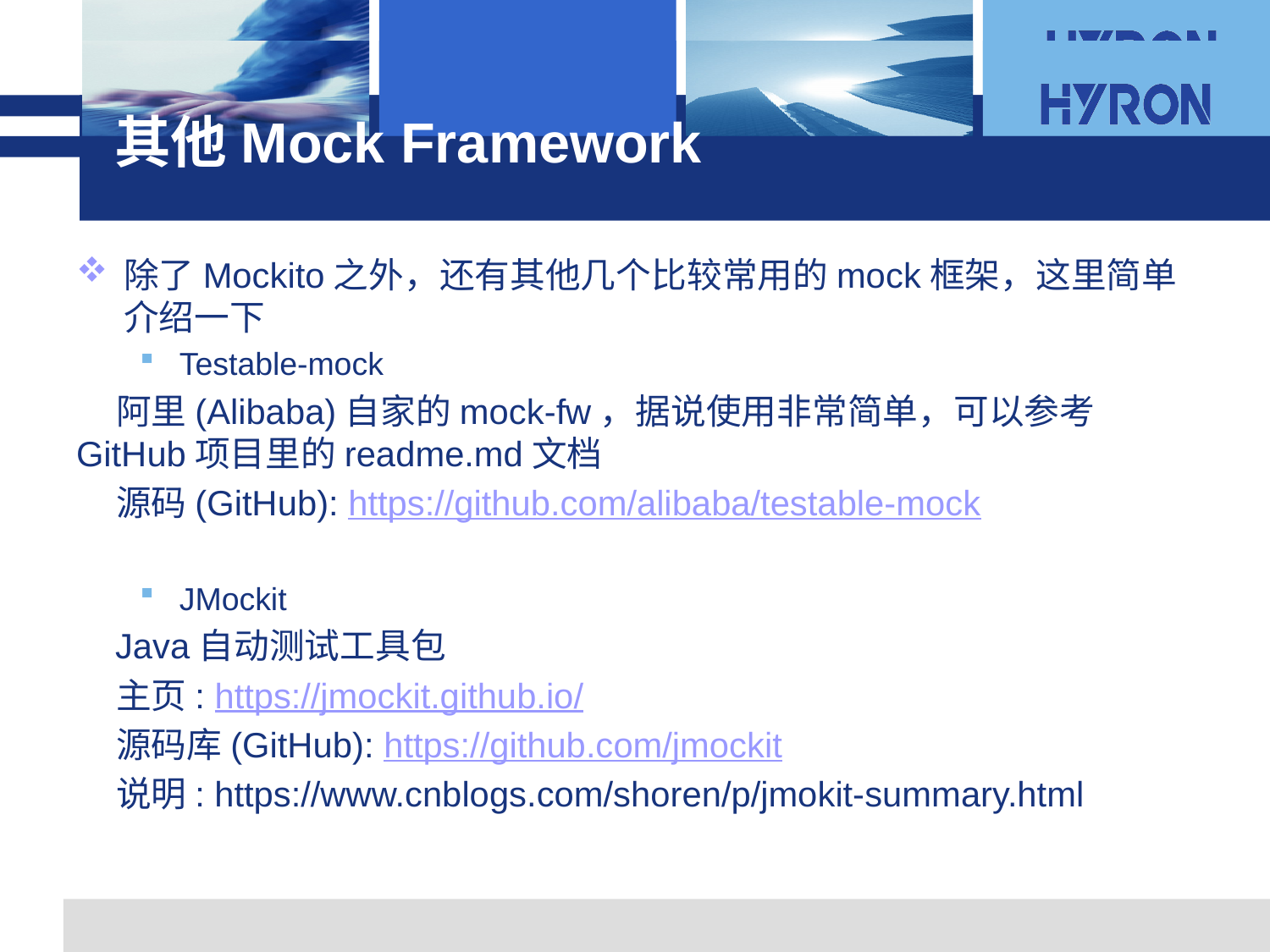

# 其他Mock Framework

除了Mockito之外，还有其他几个比较常用的mock框架，这里简单介绍一下
Testable-mock
    阿里(Alibaba)自家的mock-fw，据说使用非常简单，可以参考GitHub项目里的readme.md文档
    源码(GitHub): https://github.com/alibaba/testable-mock

JMockit
    Java自动测试工具包
    主页: https://jmockit.github.io/
    源码库(GitHub): https://github.com/jmockit
    说明: https://www.cnblogs.com/shoren/p/jmokit-summary.html